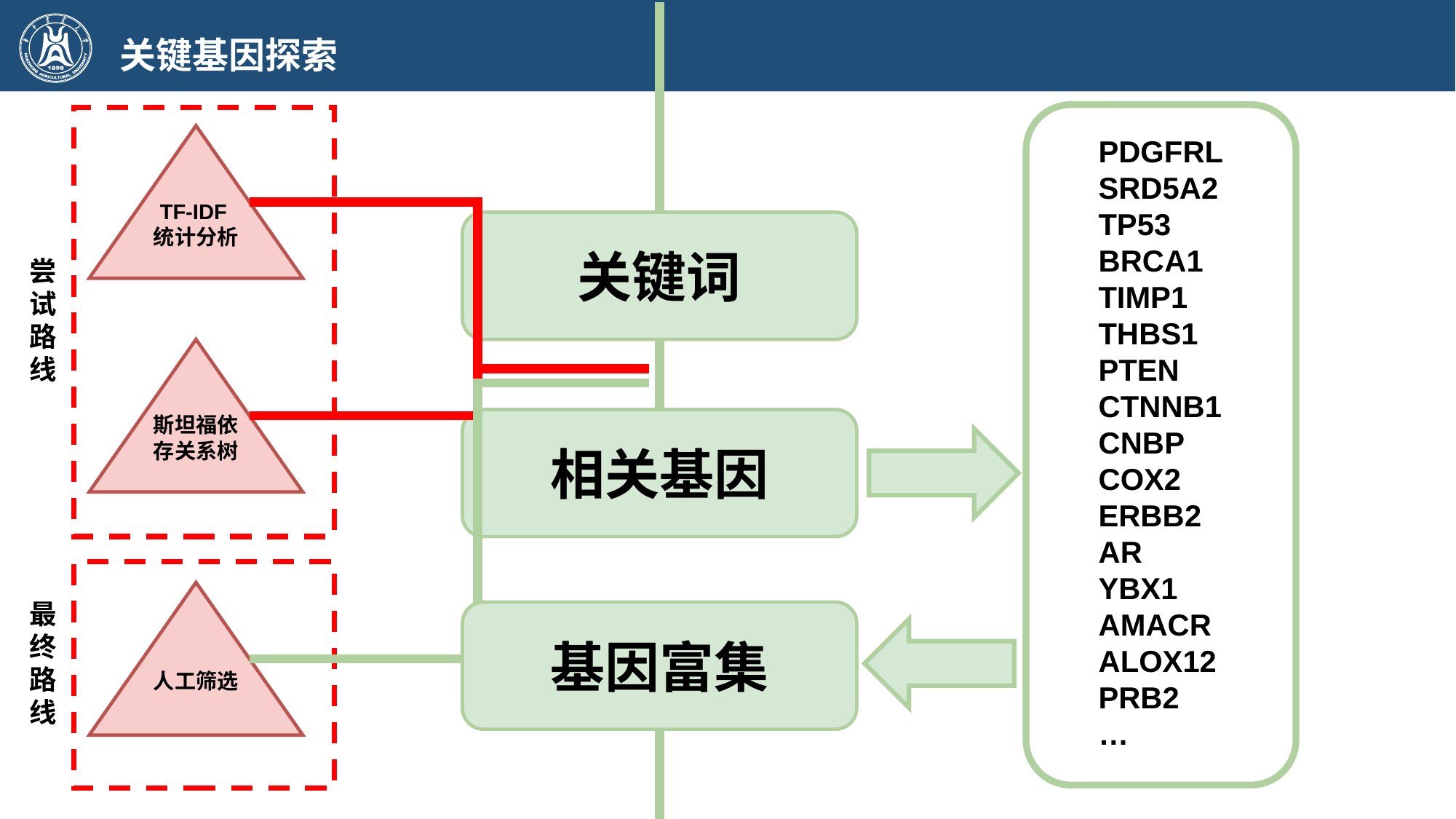

关键基因探索

TF-IDF统计分析

PDGFRL
SRD5A2
TP53
BRCA1
TIMP1
THBS1
PTEN
CTNNB1
CNBP
COX2
ERBB2
AR
YBX1
AMACR
ALOX12
PRB2
…
关键词
尝试路线
斯坦福依存关系树

相关基因

人工筛选

最终路线
基因富集